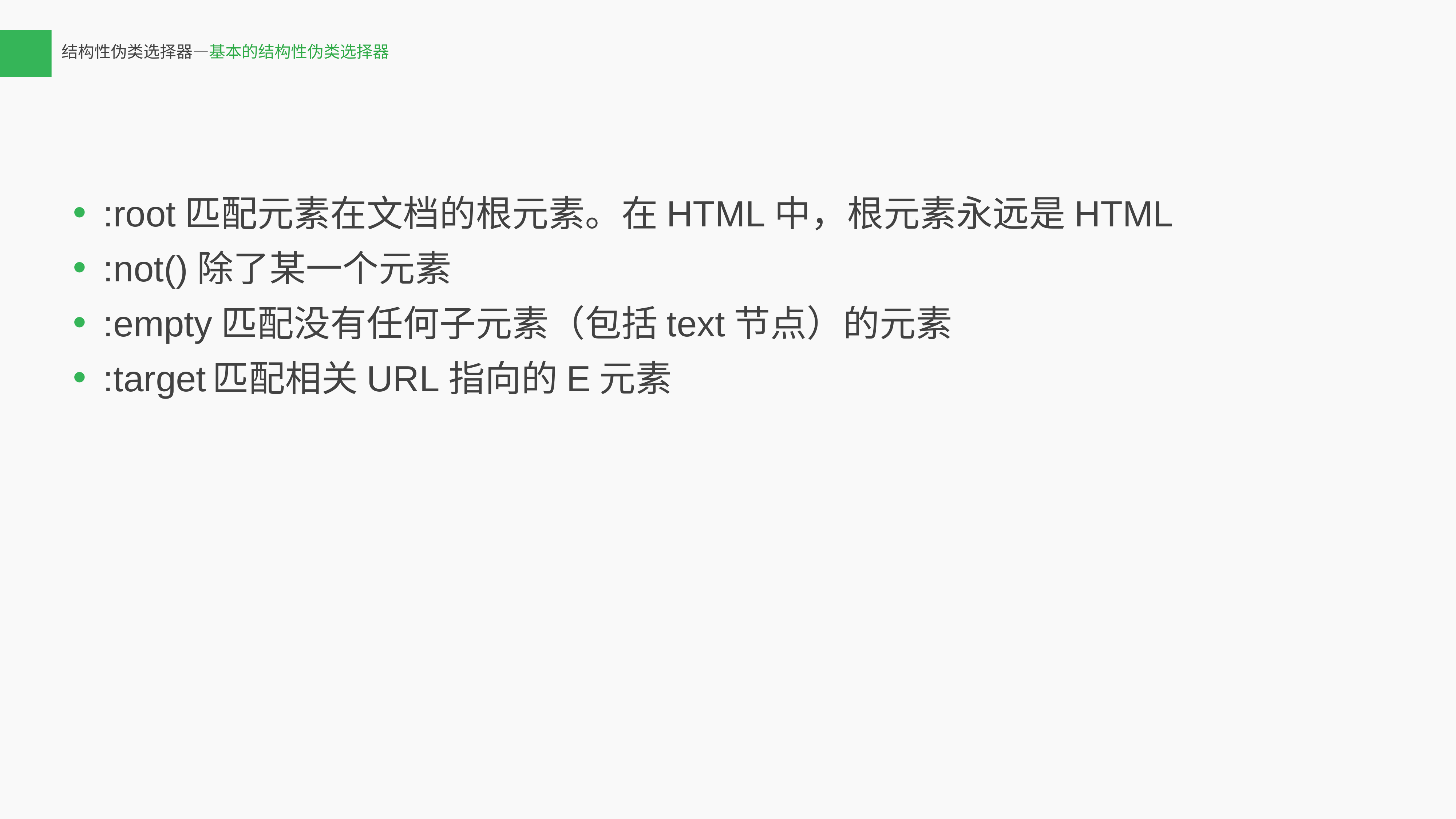

# 结构性伪类选择器—基本的结构性伪类选择器
:root匹配元素在文档的根元素。在HTML中，根元素永远是HTML
:not()除了某一个元素
:empty匹配没有任何子元素（包括text节点）的元素
:target	匹配相关URL指向的E元素